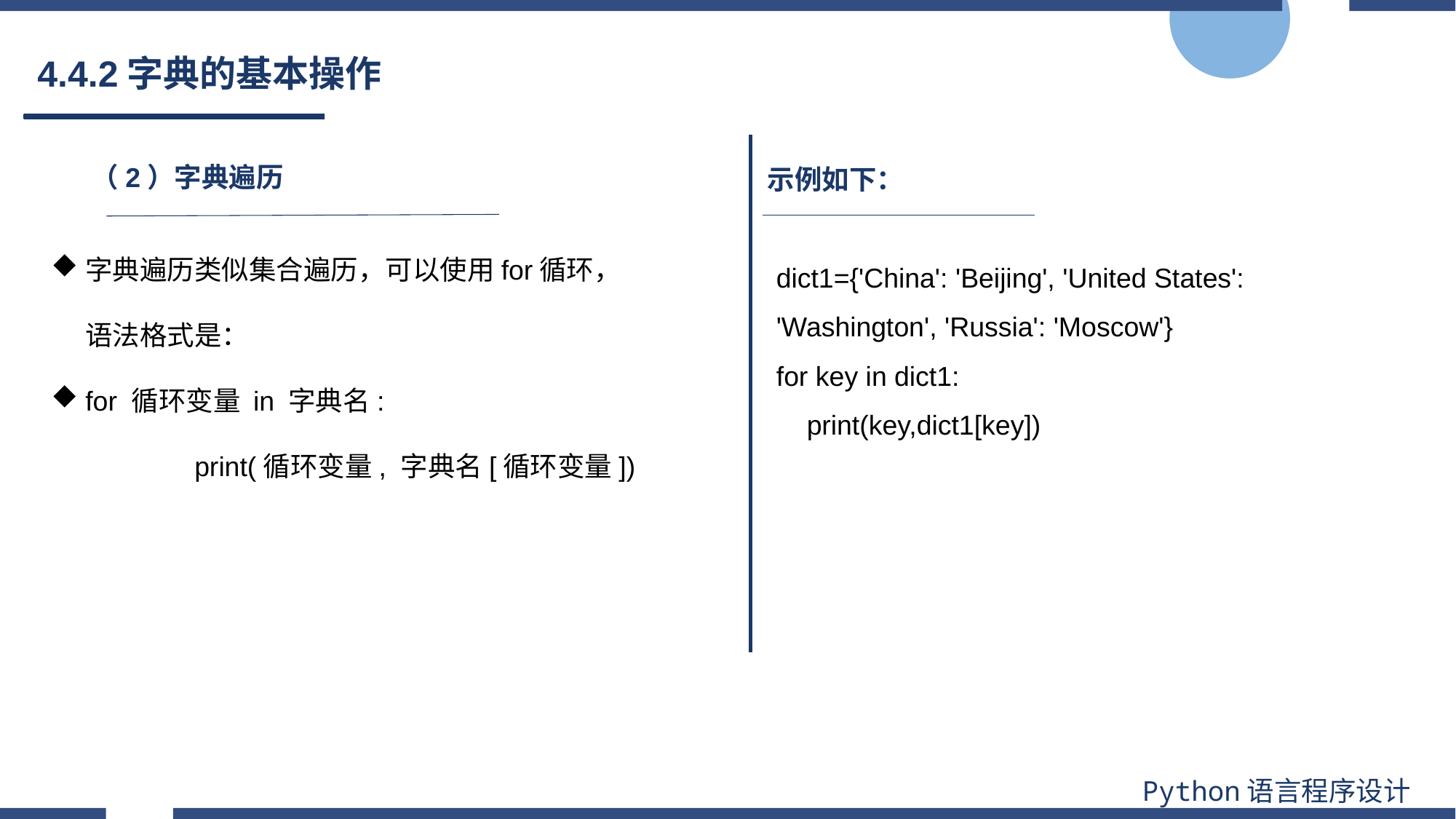

# 4.4.2字典的基本操作
（2）字典遍历
示例如下：
字典遍历类似集合遍历，可以使用for循环，语法格式是：
for 循环变量 in 字典名:
     	print(循环变量, 字典名[循环变量])
dict1={'China': 'Beijing', 'United States': 'Washington', 'Russia': 'Moscow'}
for key in dict1:
    print(key,dict1[key])